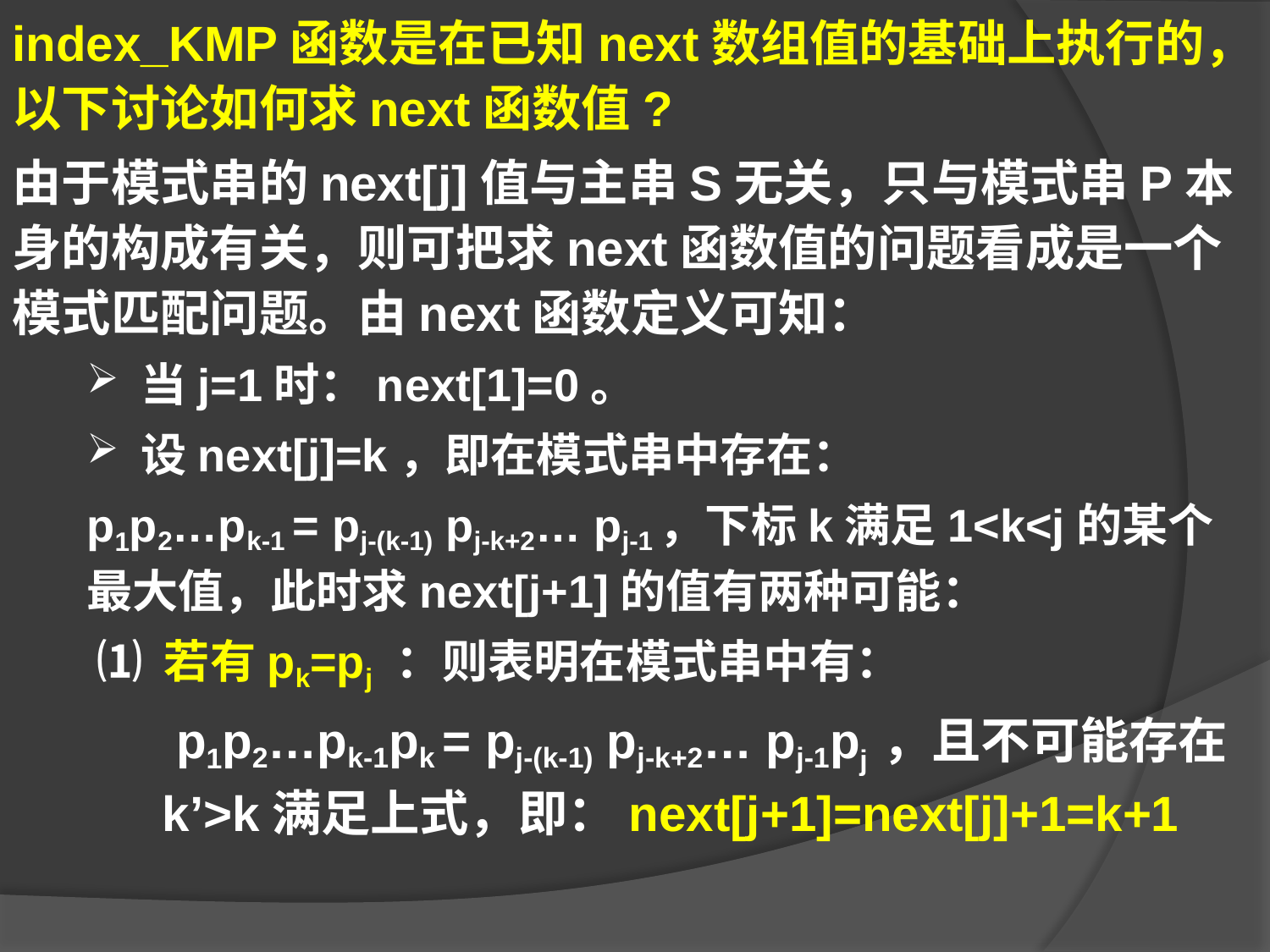

# index_KMP函数是在已知next数组值的基础上执行的，以下讨论如何求next函数值?
由于模式串的next[j]值与主串S无关，只与模式串P本身的构成有关，则可把求next函数值的问题看成是一个模式匹配问题。由next函数定义可知：
 当j=1时：next[1]=0。
 设next[j]=k，即在模式串中存在：
p1p2…pk-1 = pj-(k-1) pj-k+2… pj-1，下标k满足1<k<j的某个最大值，此时求next[j+1]的值有两种可能：
 ⑴ 若有pk=pj ：则表明在模式串中有：
 p1p2…pk-1pk = pj-(k-1) pj-k+2… pj-1pj ，且不可能存在k’>k满足上式，即：next[j+1]=next[j]+1=k+1